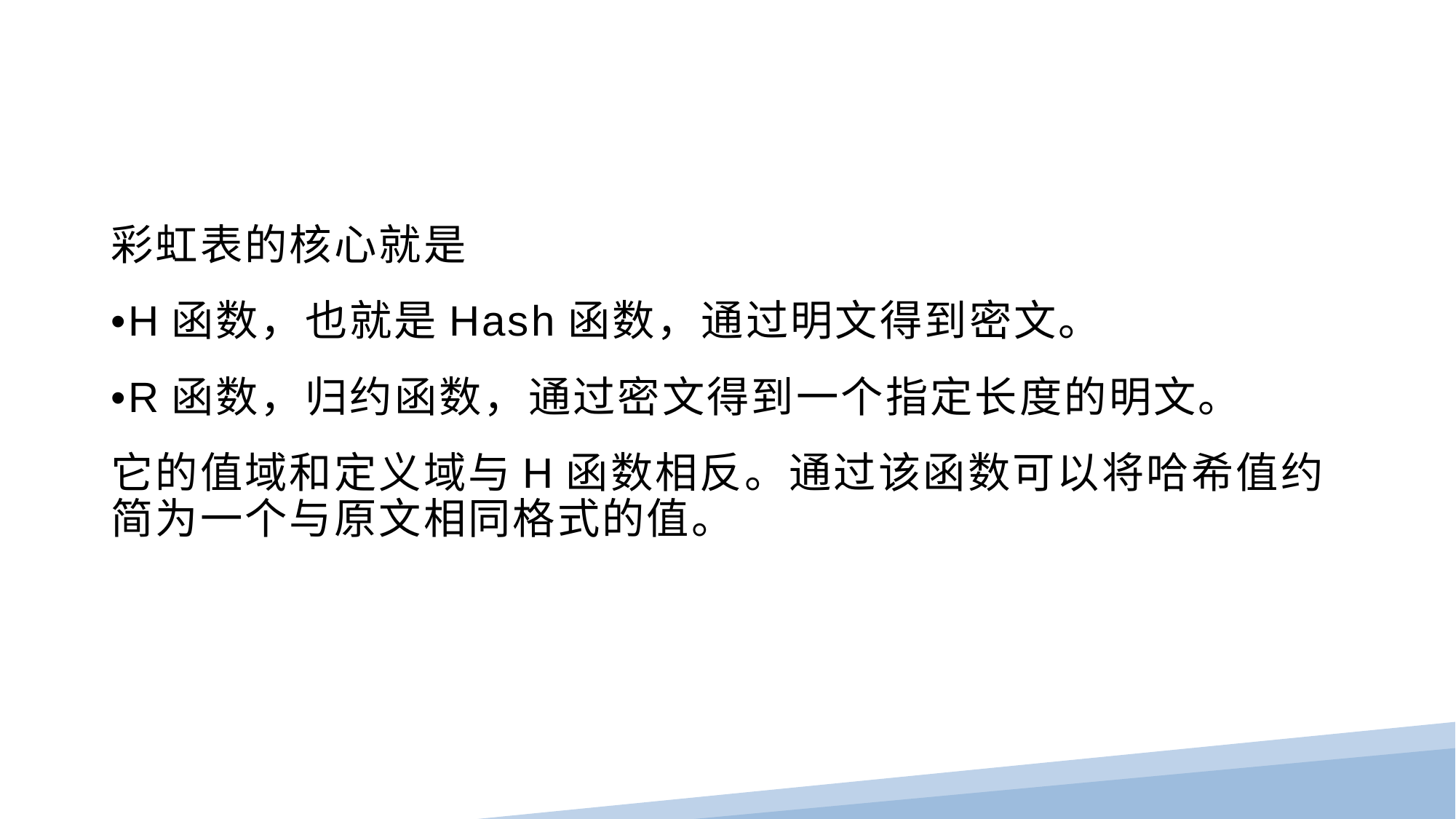

彩虹表的核心就是
•H函数，也就是Hash函数，通过明文得到密文。
•R函数，归约函数，通过密文得到一个指定长度的明文。
它的值域和定义域与H函数相反。通过该函数可以将哈希值约简为一个与原文相同格式的值。